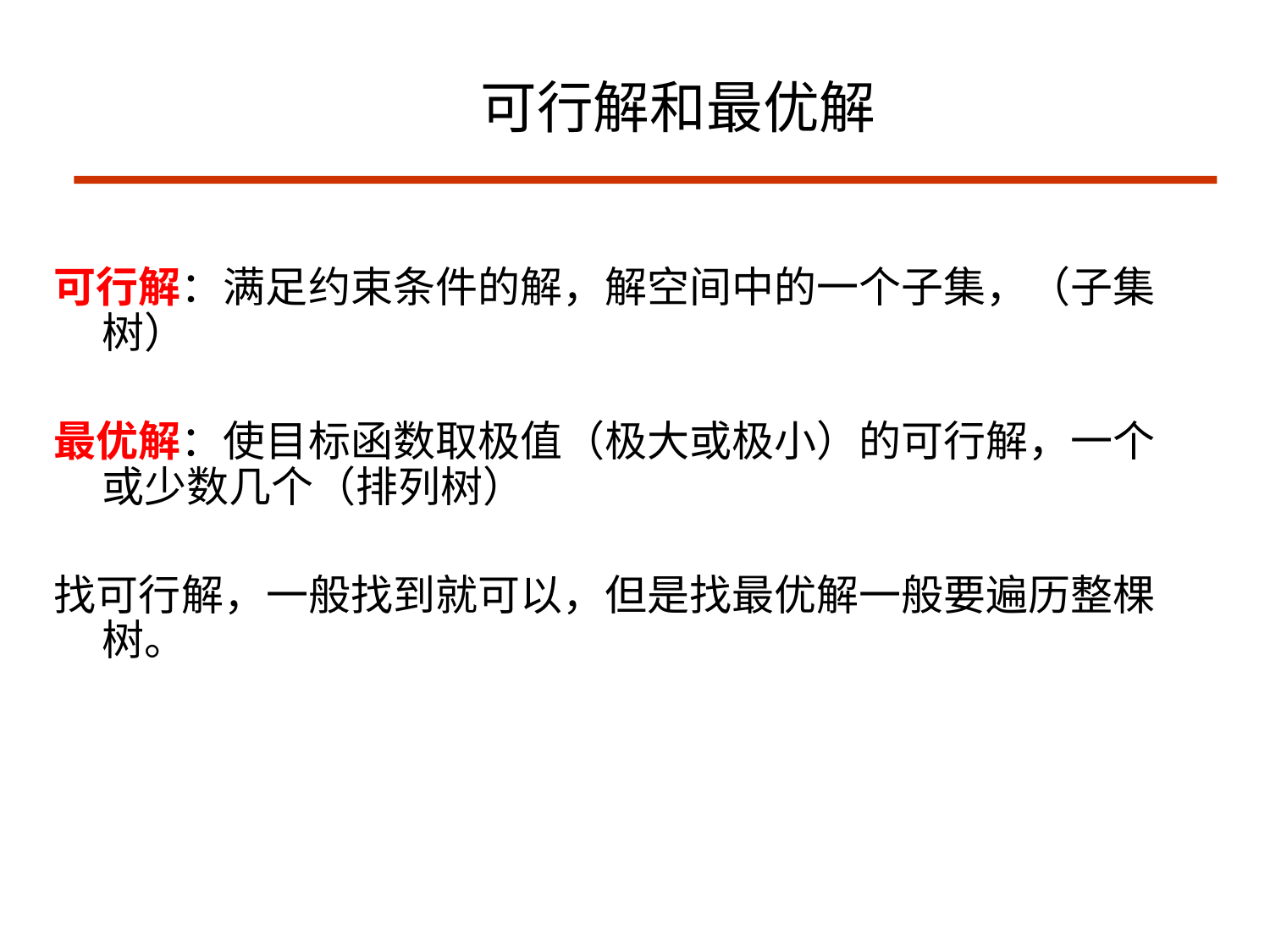

可行解和最优解
可行解：满足约束条件的解，解空间中的一个子集，（子集树）

最优解：使目标函数取极值（极大或极小）的可行解，一个或少数几个（排列树）

找可行解，一般找到就可以，但是找最优解一般要遍历整棵树。